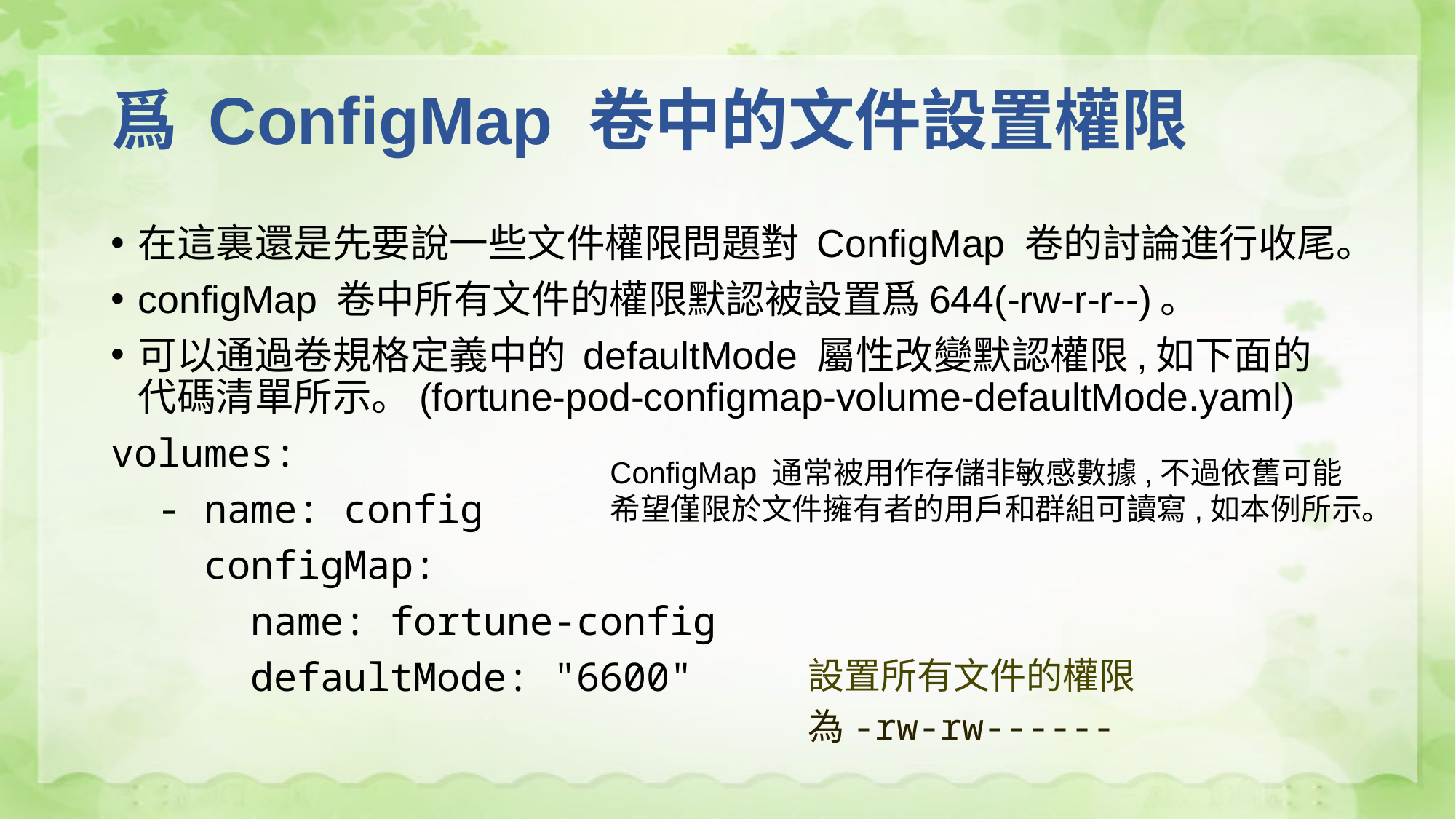

# 爲 ConfigMap 卷中的文件設置權限
在這裏還是先要說一些文件權限問題對 ConfigMap 卷的討論進行收尾。
configMap 卷中所有文件的權限默認被設置爲644(-rw-r-r--)。
可以通過卷規格定義中的 defaultMode 屬性改變默認權限,如下面的代碼清單所示。(fortune-pod-configmap-volume-defaultMode.yaml)
volumes:
  - name: config
    configMap:
      name: fortune-config
      defaultMode: "6600"

ConfigMap 通常被用作存儲非敏感數據,不過依舊可能希望僅限於文件擁有者的用戶和群組可讀寫,如本例所示。
設置所有文件的權限
為-rw-rw------